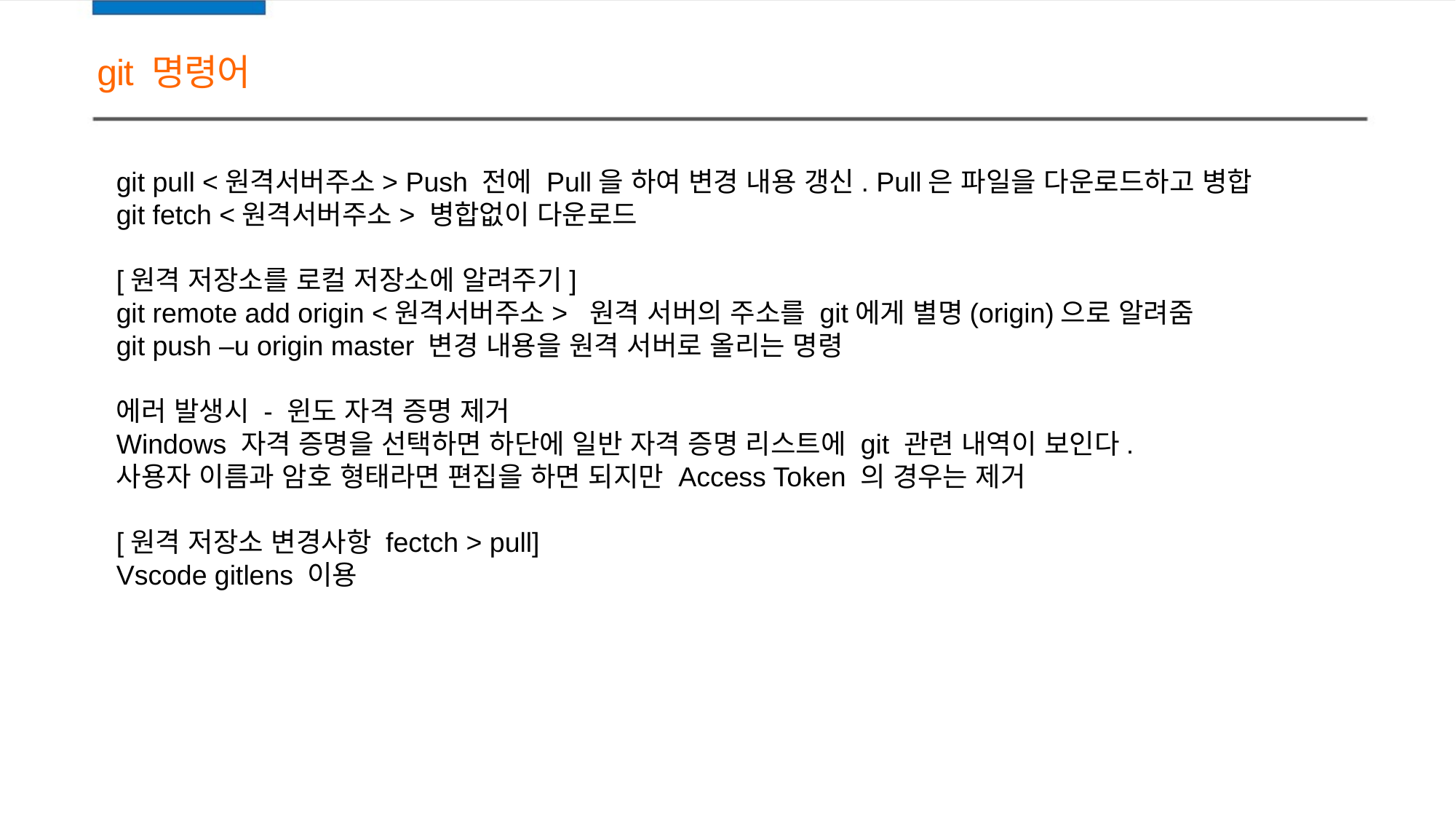

git 명령어
git pull <원격서버주소> Push 전에 Pull을 하여 변경 내용 갱신. Pull은 파일을 다운로드하고 병합
git fetch <원격서버주소> 병합없이 다운로드

[원격 저장소를 로컬 저장소에 알려주기]
git remote add origin <원격서버주소>  원격 서버의 주소를 git에게 별명(origin)으로 알려줌
git push –u origin master 변경 내용을 원격 서버로 올리는 명령

에러 발생시 - 윈도 자격 증명 제거
Windows 자격 증명을 선택하면 하단에 일반 자격 증명 리스트에 git 관련 내역이 보인다.
사용자 이름과 암호 형태라면 편집을 하면 되지만 Access Token 의 경우는 제거

[원격 저장소 변경사항 fectch > pull]
Vscode gitlens 이용